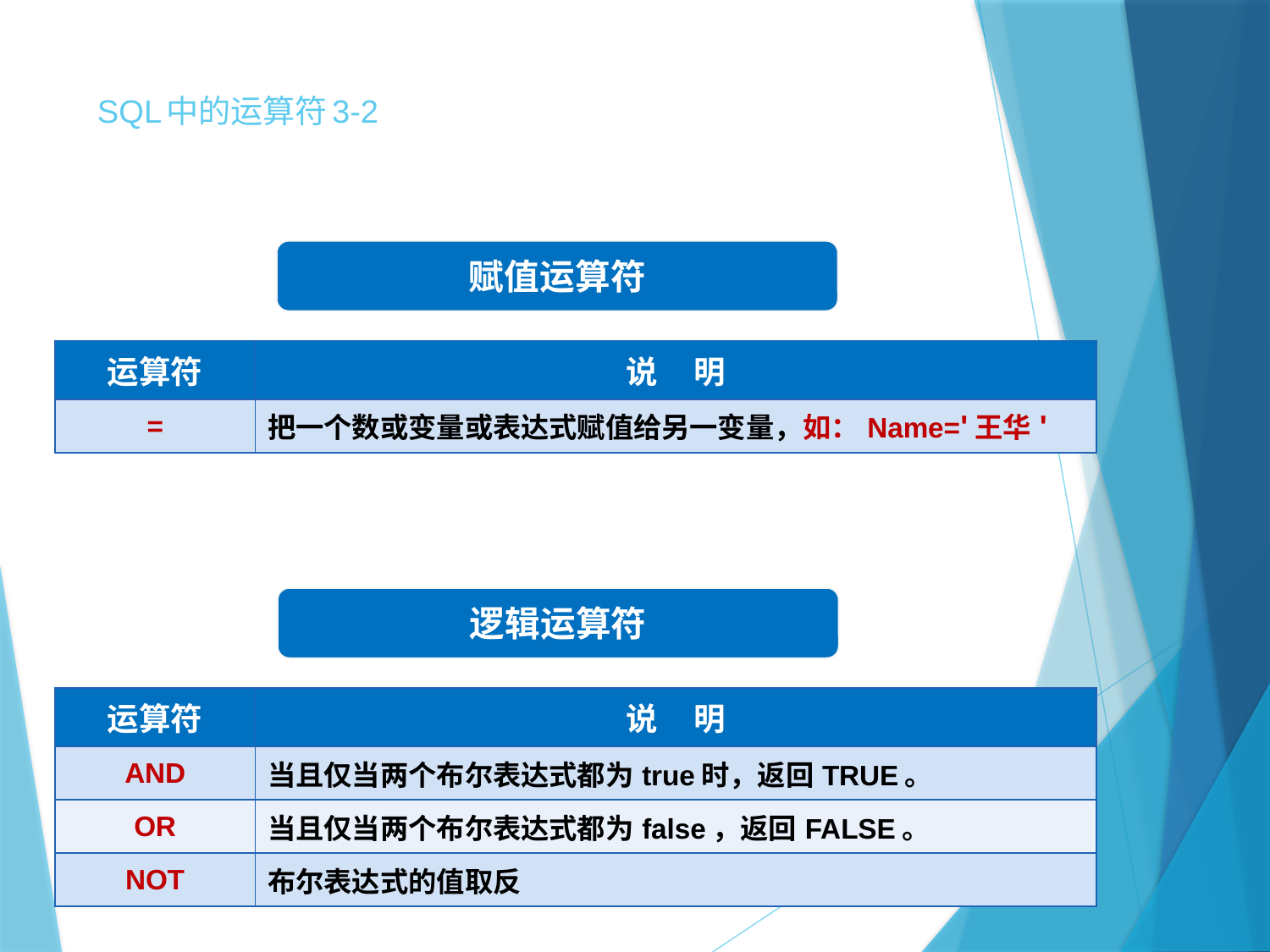

# SQL中的运算符3-2
赋值运算符
| 运算符 | 说 明 |
| --- | --- |
| = | 把一个数或变量或表达式赋值给另一变量，如：Name='王华' |
逻辑运算符
| 运算符 | 说 明 |
| --- | --- |
| AND | 当且仅当两个布尔表达式都为true时，返回TRUE。 |
| OR | 当且仅当两个布尔表达式都为false，返回FALSE。 |
| NOT | 布尔表达式的值取反 |